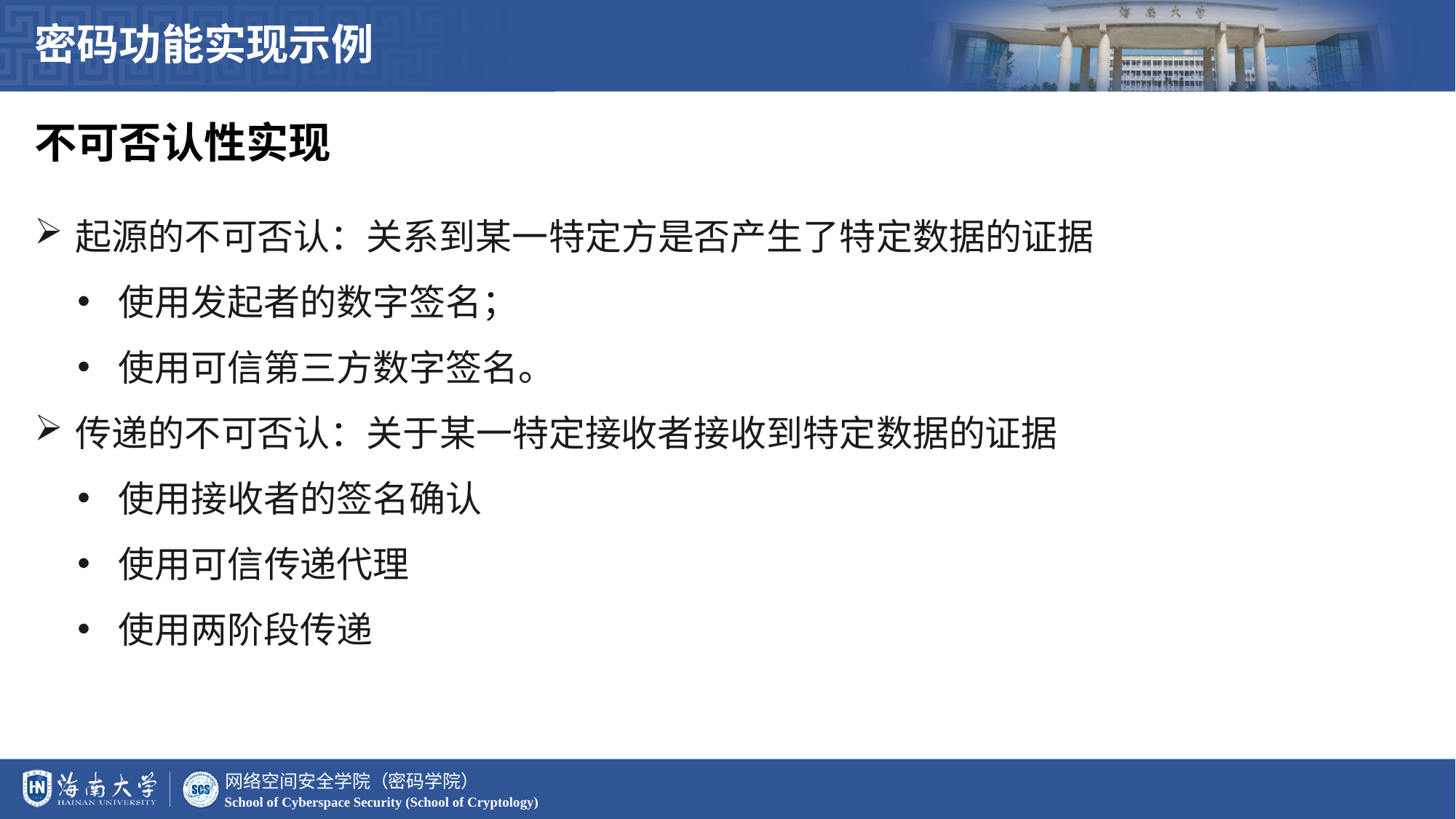

密码功能实现示例
不可否认性实现
起源的不可否认：关系到某一特定方是否产生了特定数据的证据
使用发起者的数字签名；
使用可信第三方数字签名。
传递的不可否认：关于某一特定接收者接收到特定数据的证据
使用接收者的签名确认
使用可信传递代理
使用两阶段传递
95